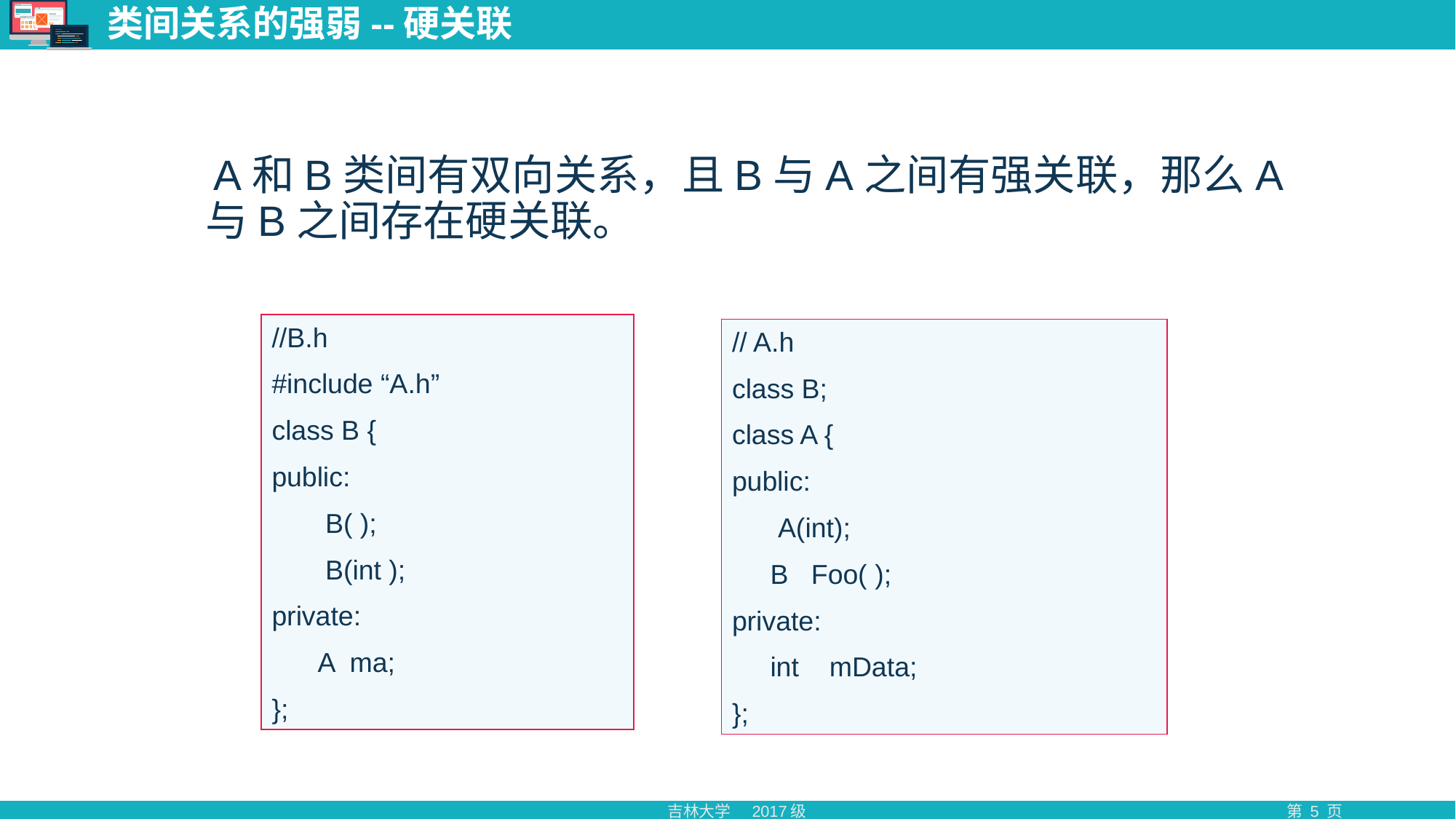

# 类间关系的强弱--硬关联
   A和B类间有双向关系，且B与A之间有强关联，那么A与B之间存在硬关联。
//B.h
#include “A.h”
class B {
public:
       B( );
       B(int );
private:
      A  ma;
};
// A.h
class B;
class A {
public:
      A(int);
     B   Foo( );
private:
     int    mData;
};